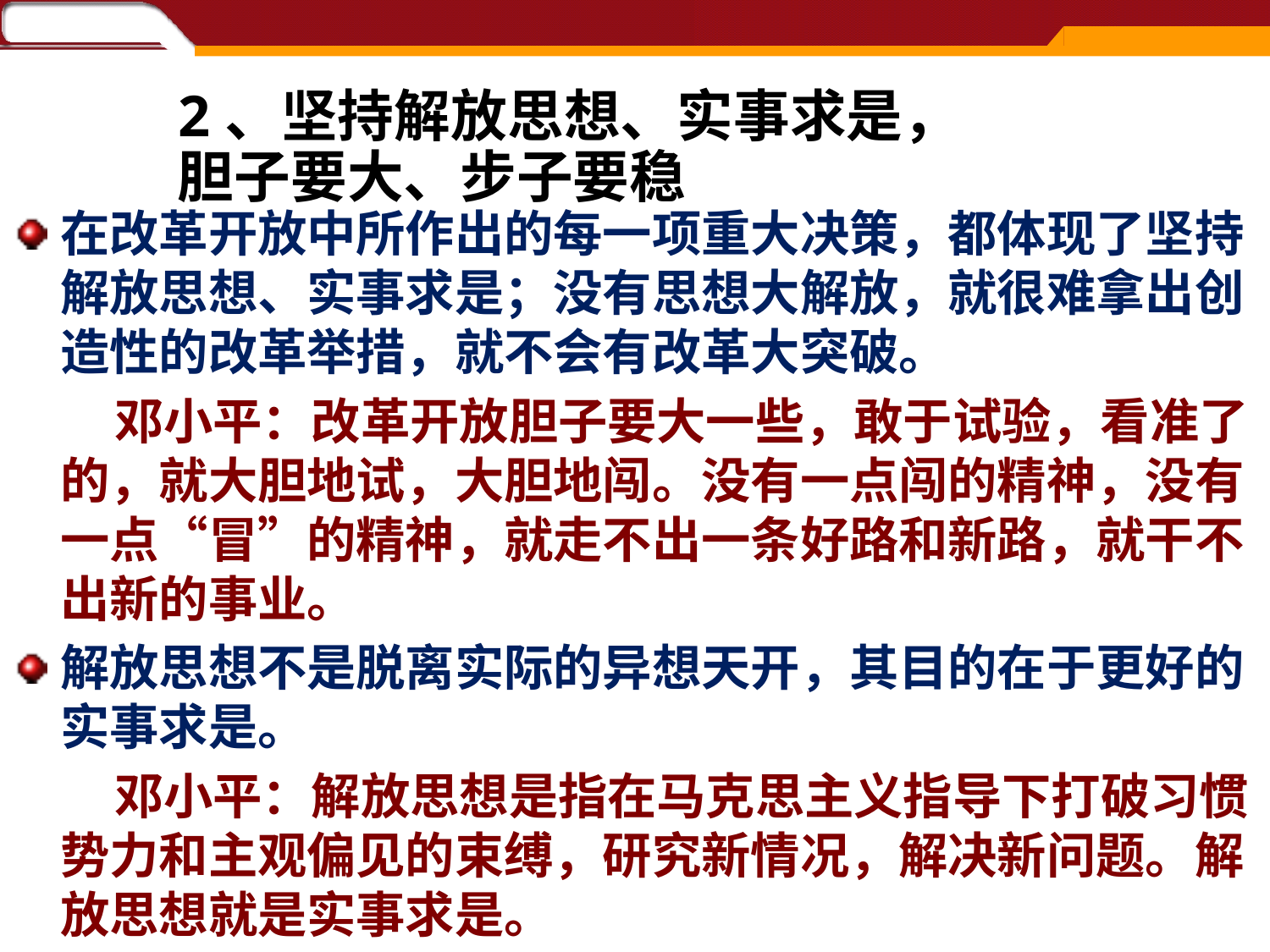

# 2、坚持解放思想、实事求是， 胆子要大、步子要稳
在改革开放中所作出的每一项重大决策，都体现了坚持解放思想、实事求是；没有思想大解放，就很难拿出创造性的改革举措，就不会有改革大突破。
        邓小平：改革开放胆子要大一些，敢于试验，看准了的，就大胆地试，大胆地闯。没有一点闯的精神，没有一点“冒”的精神，就走不出一条好路和新路，就干不出新的事业。
解放思想不是脱离实际的异想天开，其目的在于更好的实事求是。
        邓小平：解放思想是指在马克思主义指导下打破习惯势力和主观偏见的束缚，研究新情况，解决新问题。解放思想就是实事求是。